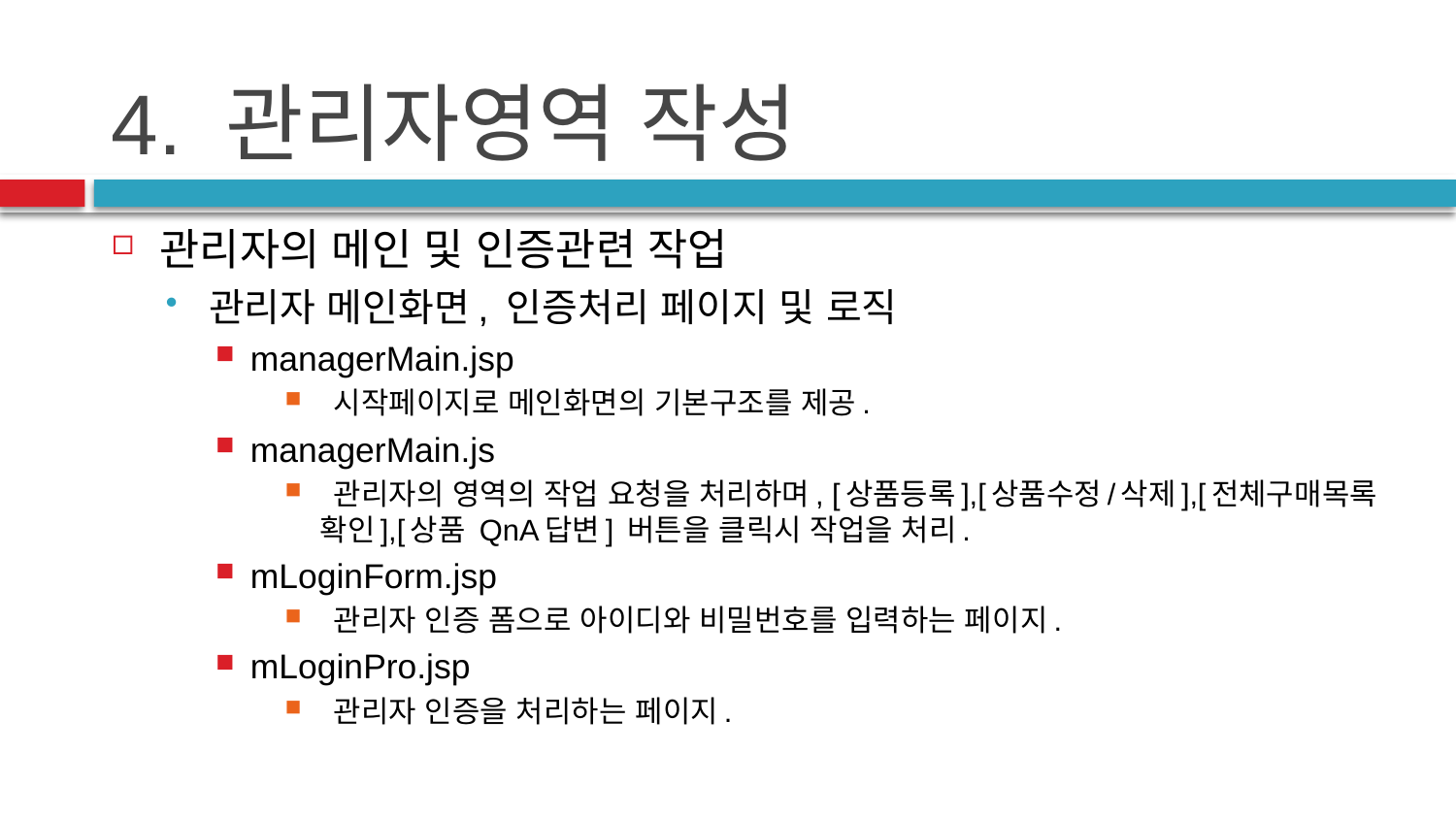

# 4. 관리자영역 작성
관리자의 메인 및 인증관련 작업
관리자 메인화면, 인증처리 페이지 및 로직
managerMain.jsp
 시작페이지로 메인화면의 기본구조를 제공.
managerMain.js
 관리자의 영역의 작업 요청을 처리하며, [상품등록],[상품수정/삭제],[전체구매목록 확인],[상품 QnA답변] 버튼을 클릭시 작업을 처리.
mLoginForm.jsp
 관리자 인증 폼으로 아이디와 비밀번호를 입력하는 페이지.
mLoginPro.jsp
 관리자 인증을 처리하는 페이지.